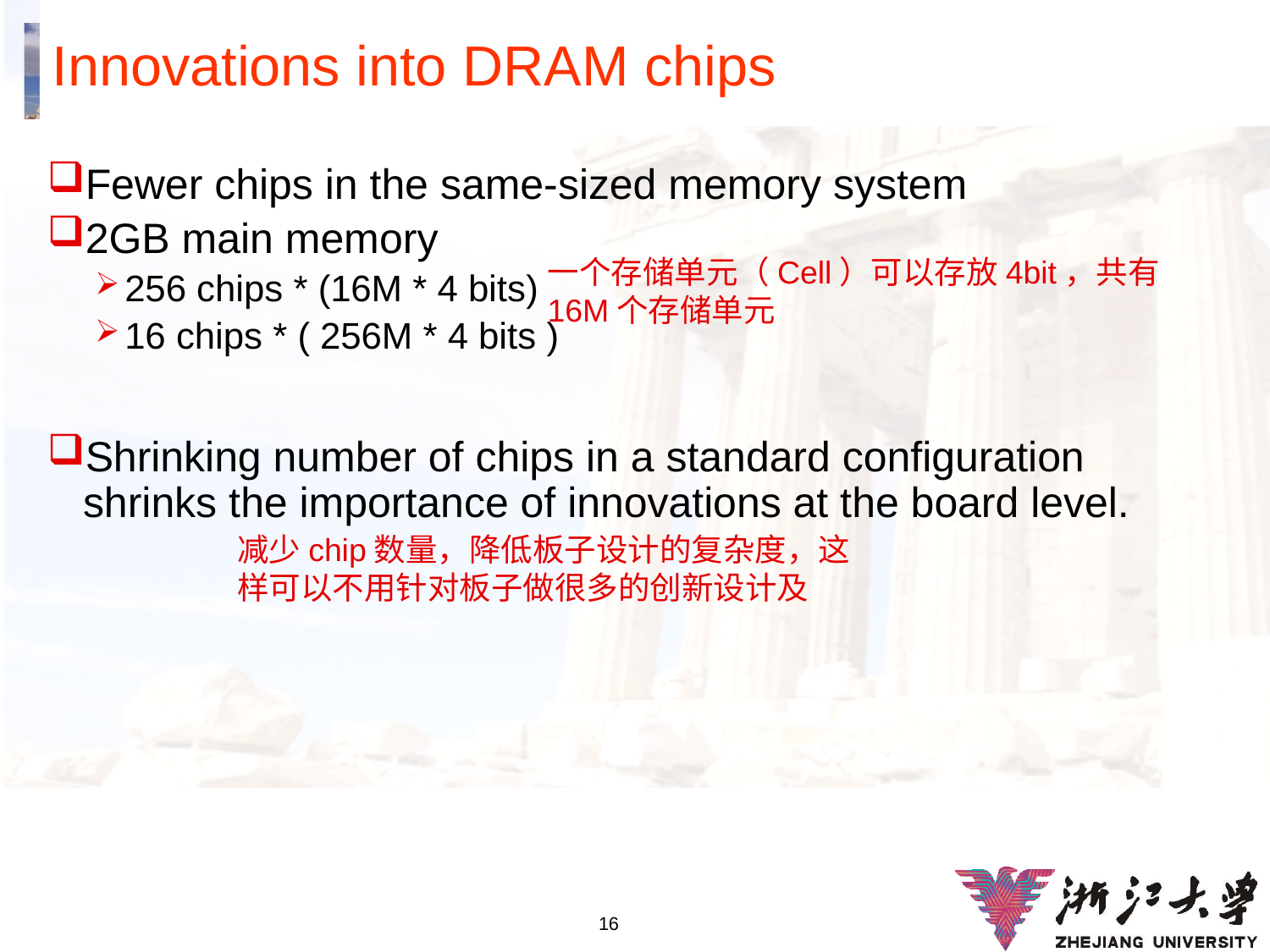

# Innovations into DRAM chips
Fewer chips in the same-sized memory system
2GB main memory
256 chips * (16M * 4 bits)
16 chips * ( 256M * 4 bits )

Shrinking number of chips in a standard configuration  shrinks the importance of innovations at the board level.
一个存储单元（Cell）可以存放4bit，共有16M个存储单元
减少chip数量，降低板子设计的复杂度，这样可以不用针对板子做很多的创新设计及